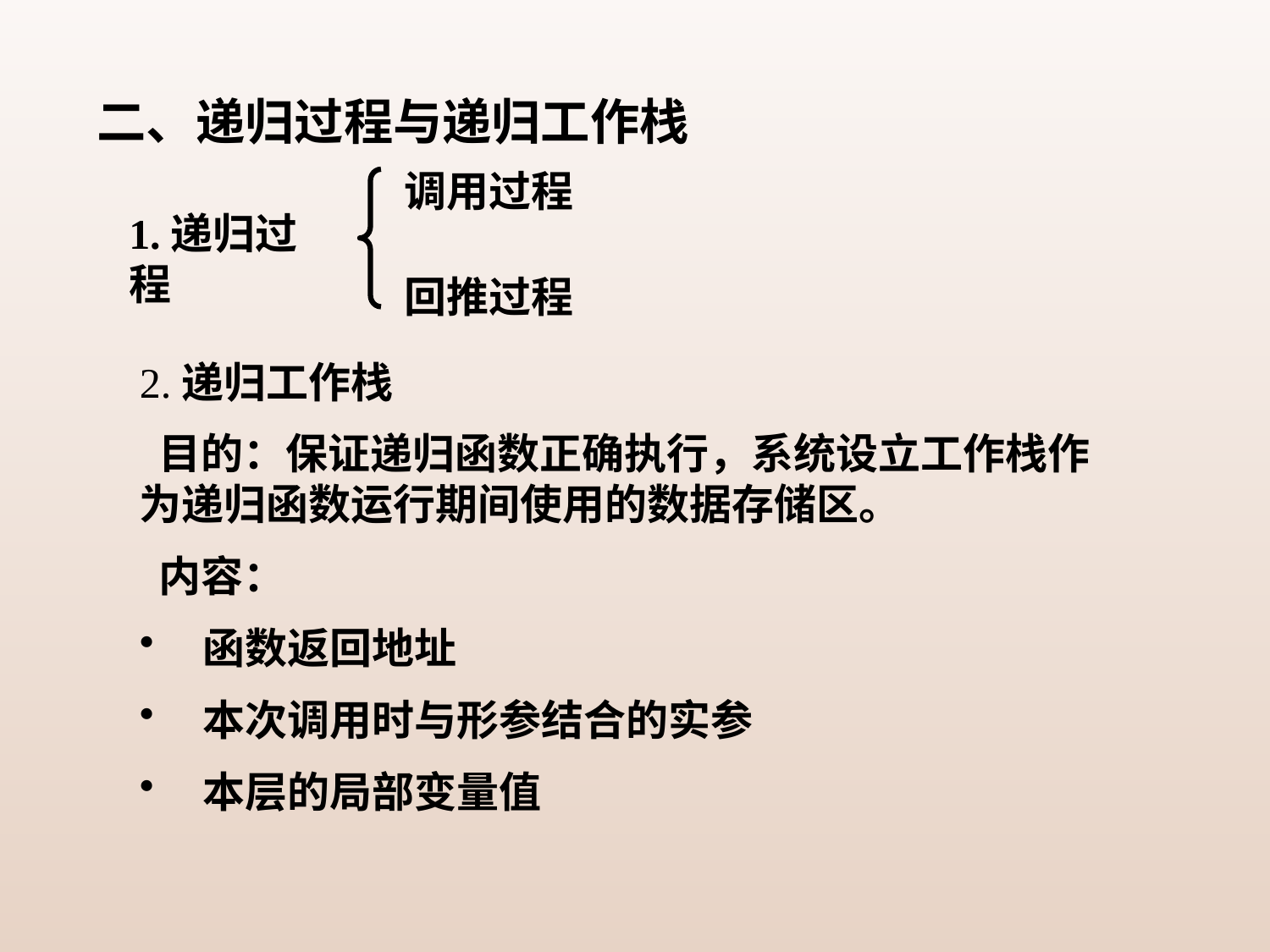

二、递归过程与递归工作栈
调用过程

1.递归过程
回推过程
2.递归工作栈
 目的：保证递归函数正确执行，系统设立工作栈作为递归函数运行期间使用的数据存储区。
 内容：
    函数返回地址
    本次调用时与形参结合的实参
    本层的局部变量值